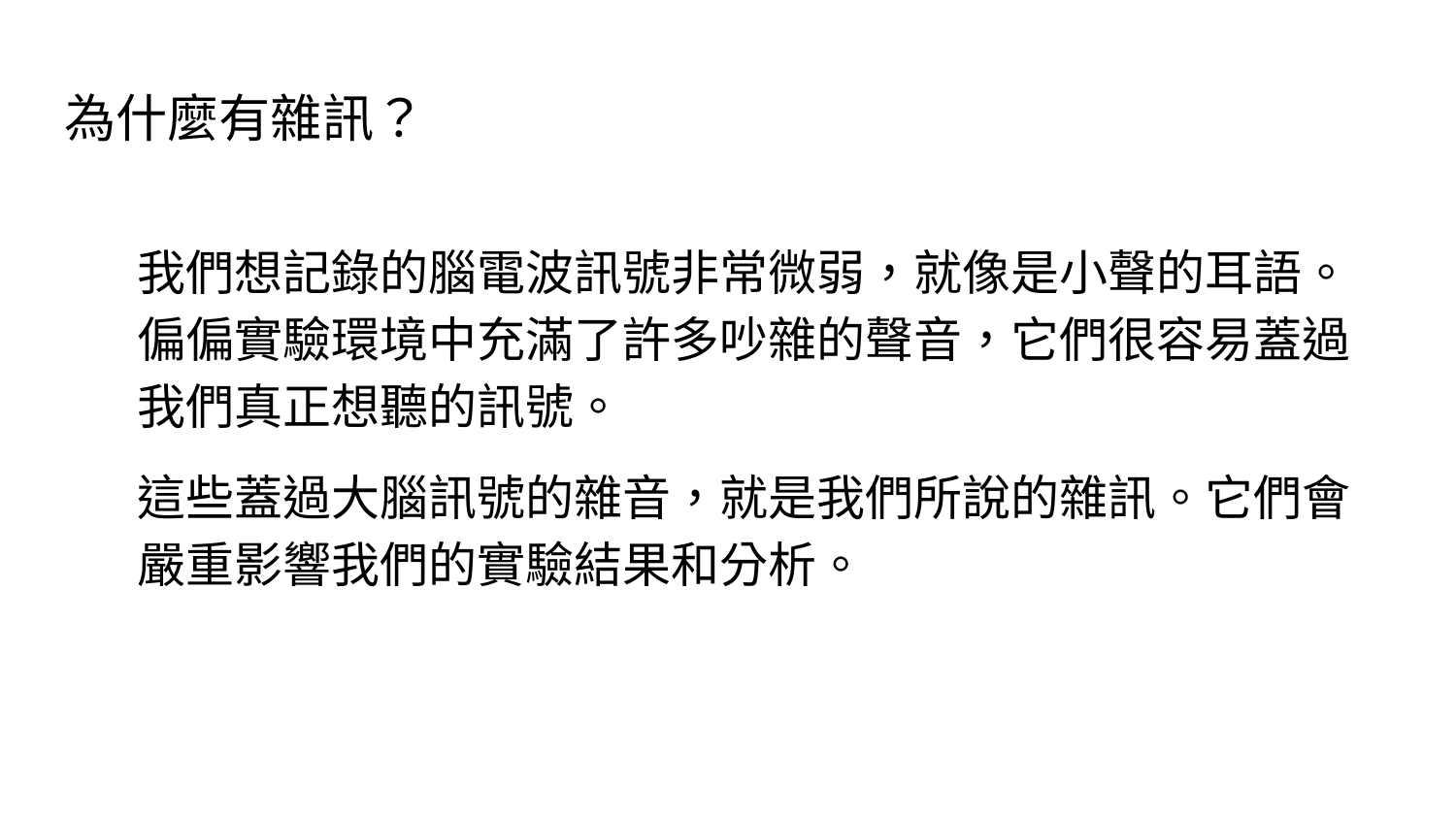

# 為什麼有雜訊？
我們想記錄的腦電波訊號非常微弱，就像是小聲的耳語。偏偏實驗環境中充滿了許多吵雜的聲音，它們很容易蓋過我們真正想聽的訊號。
這些蓋過大腦訊號的雜音，就是我們所說的雜訊。它們會嚴重影響我們的實驗結果和分析。